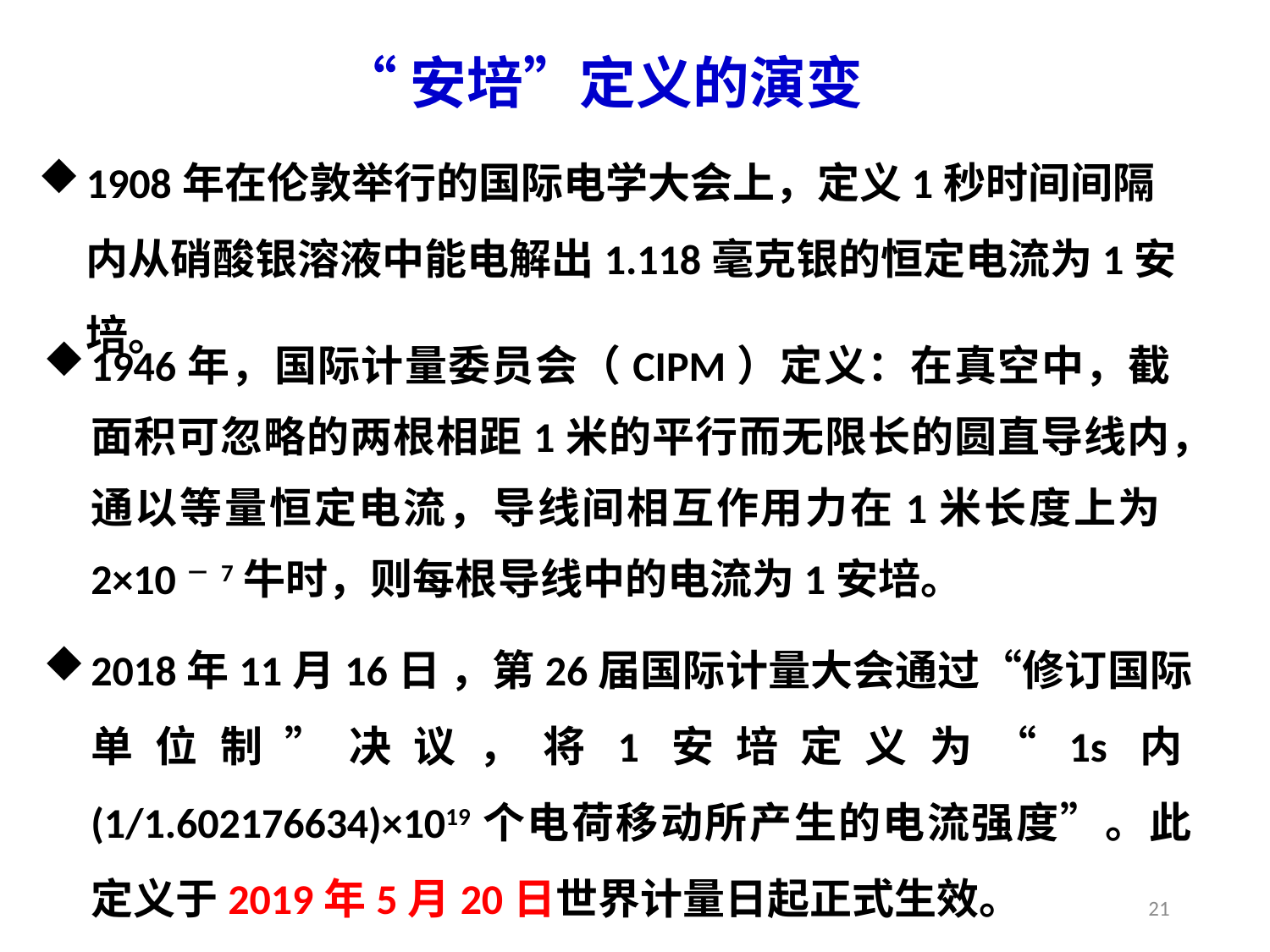

“安培”定义的演变
1908年在伦敦举行的国际电学大会上，定义1秒时间间隔内从硝酸银溶液中能电解出1.118毫克银的恒定电流为1安培。
1946年，国际计量委员会（CIPM）定义：在真空中，截面积可忽略的两根相距1米的平行而无限长的圆直导线内，通以等量恒定电流，导线间相互作用力在1米长度上为2×10－7牛时，则每根导线中的电流为1安培。
2018年11月16日 ，第26届国际计量大会通过“修订国际单位制”决议，将1安培定义为“1s内(1/1.602176634)×1019个电荷移动所产生的电流强度”。此定义于2019年5月20日世界计量日起正式生效。
21